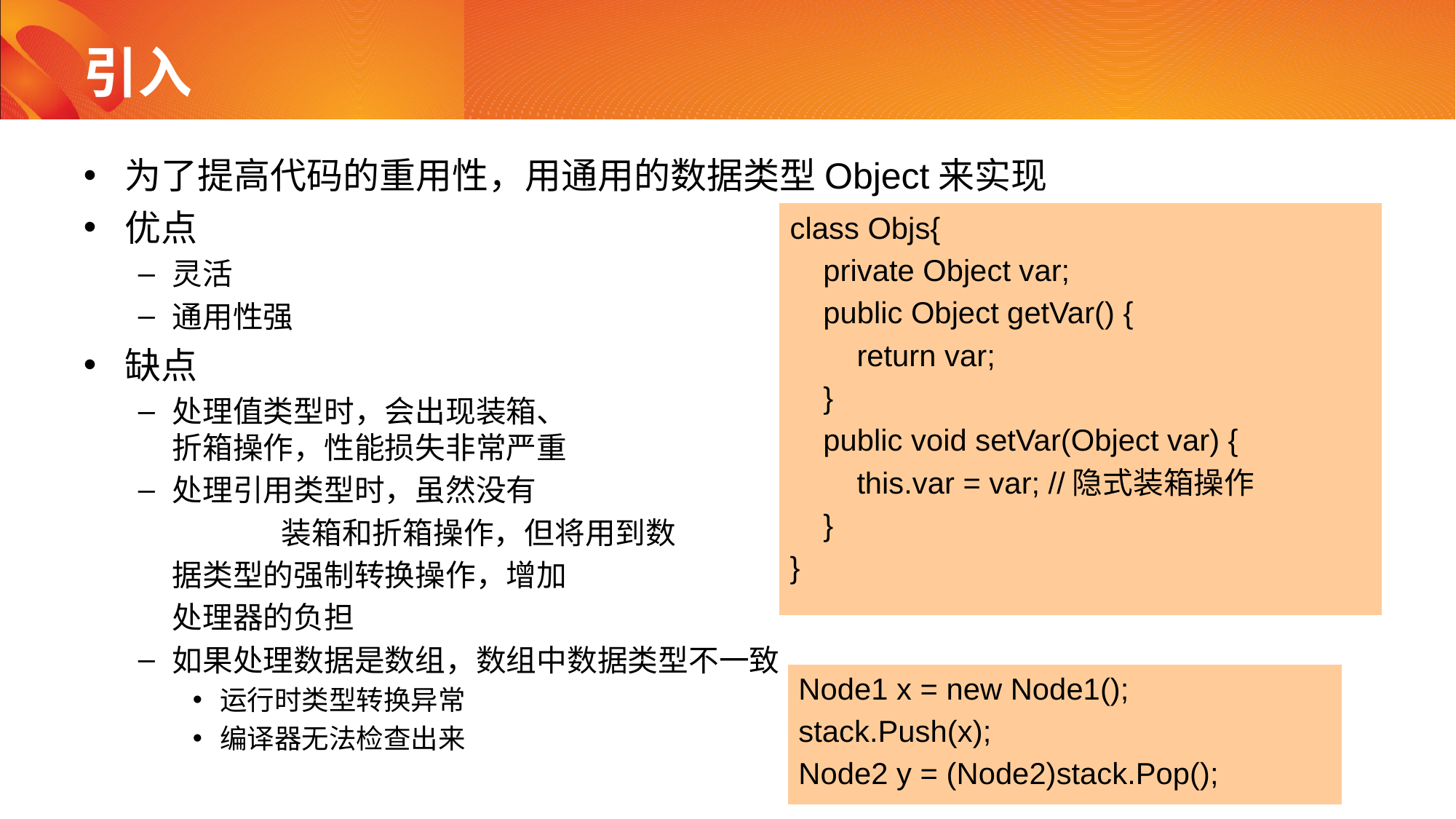

# 引入
为了提高代码的重用性，用通用的数据类型Object来实现
优点
灵活
通用性强
缺点
处理值类型时，会出现装箱、
折箱操作，性能损失非常严重
处理引用类型时，虽然没有
	    装箱和折箱操作，但将用到数
    据类型的强制转换操作，增加
    处理器的负担
如果处理数据是数组，数组中数据类型不一致
运行时类型转换异常
编译器无法检查出来
class Objs{
    private Object var;
    public Object getVar() {
        return var;
    }
    public void setVar(Object var) {
        this.var = var; //隐式装箱操作
    }
}
Node1 x = new Node1();
stack.Push(x);
Node2 y = (Node2)stack.Pop();